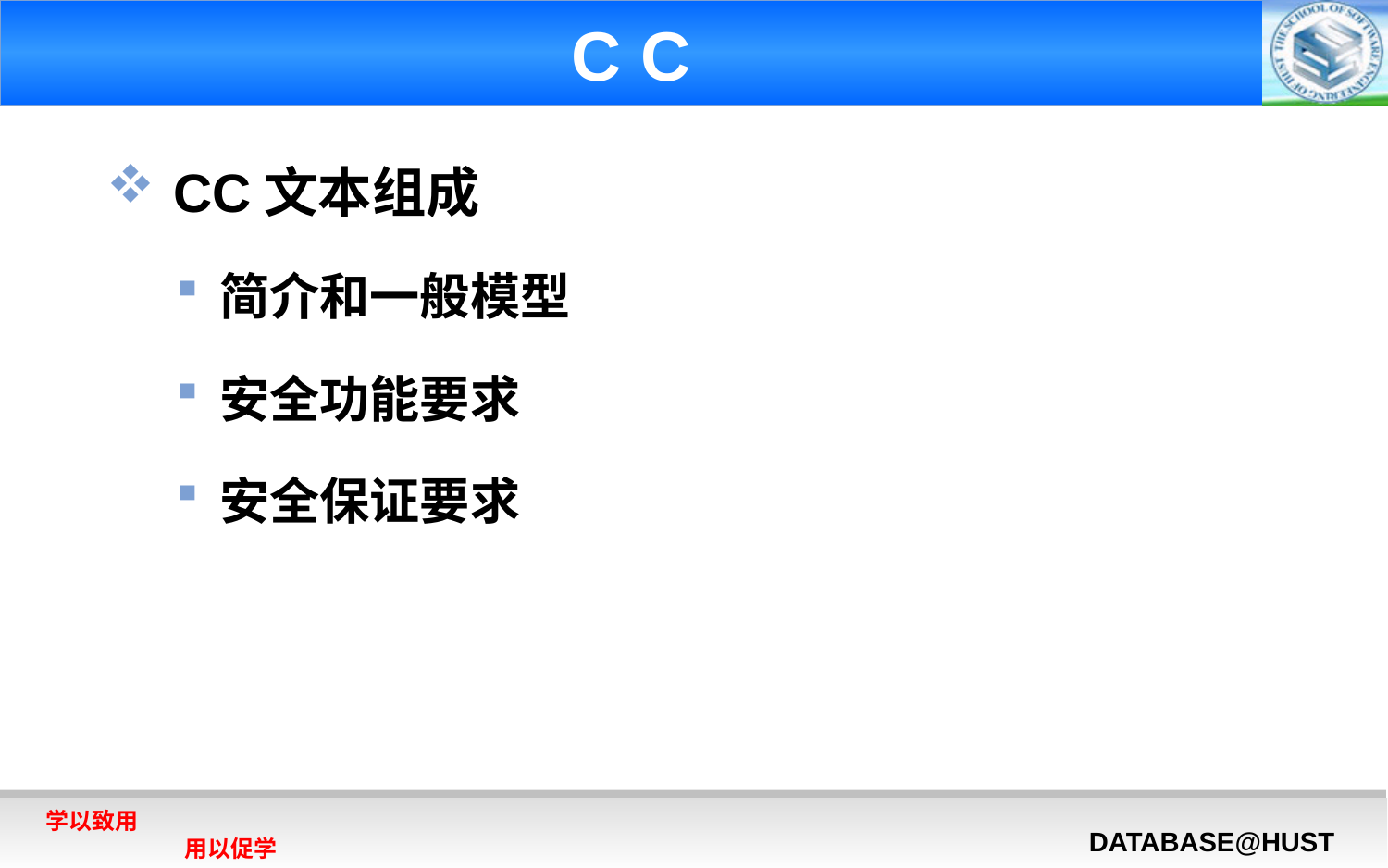

# C C
 CC文本组成
简介和一般模型
安全功能要求
安全保证要求